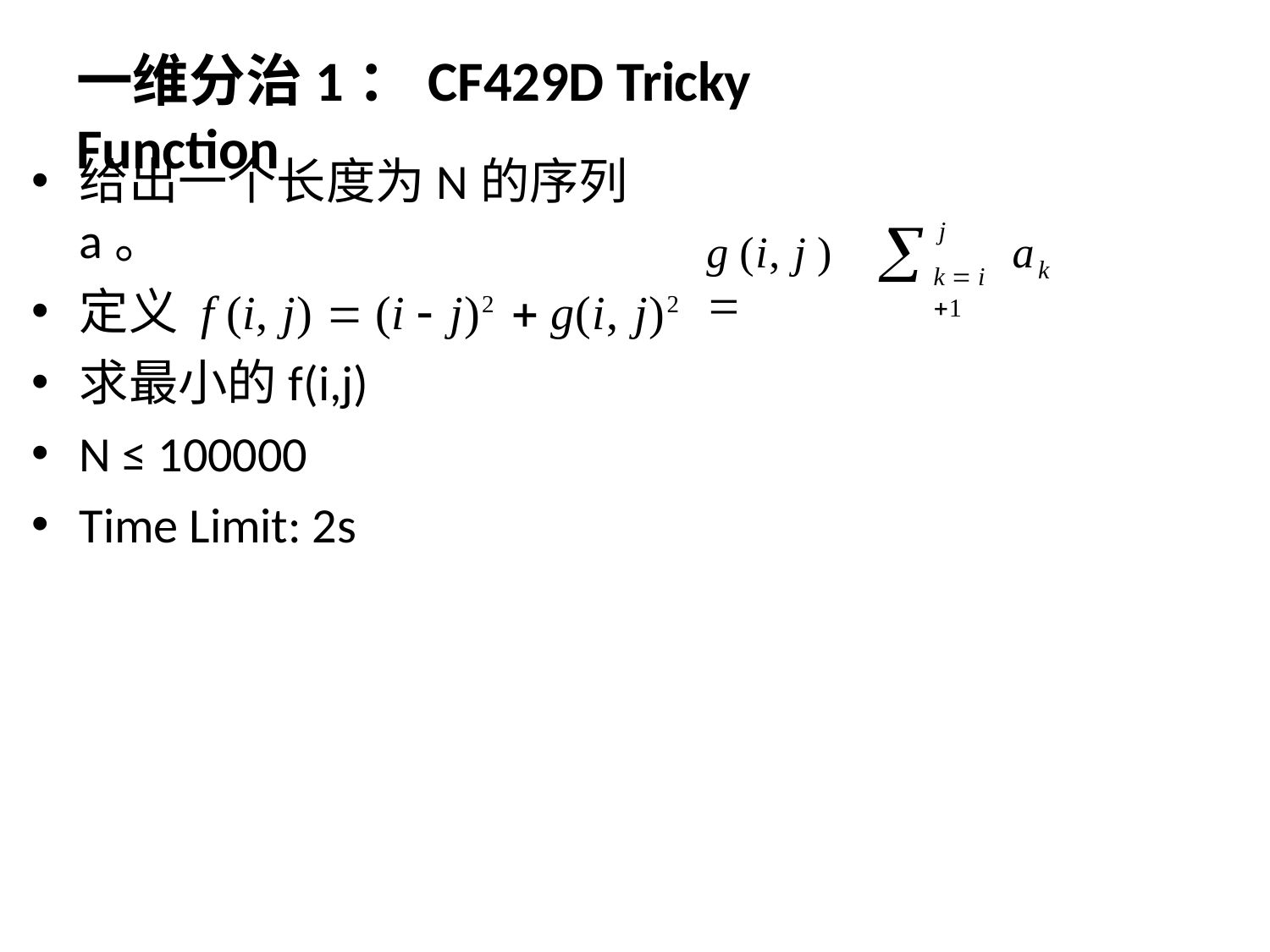

# 一维分治1：CF429D Tricky Function
给出一个长度为N的序列a。
定义 f (i, j) = (i − j)2 + g(i, j)2
求最小的f(i,j)
N ≤ 100000
Time Limit: 2s
j
k = i +1
∑
g (i, j ) =
a
k